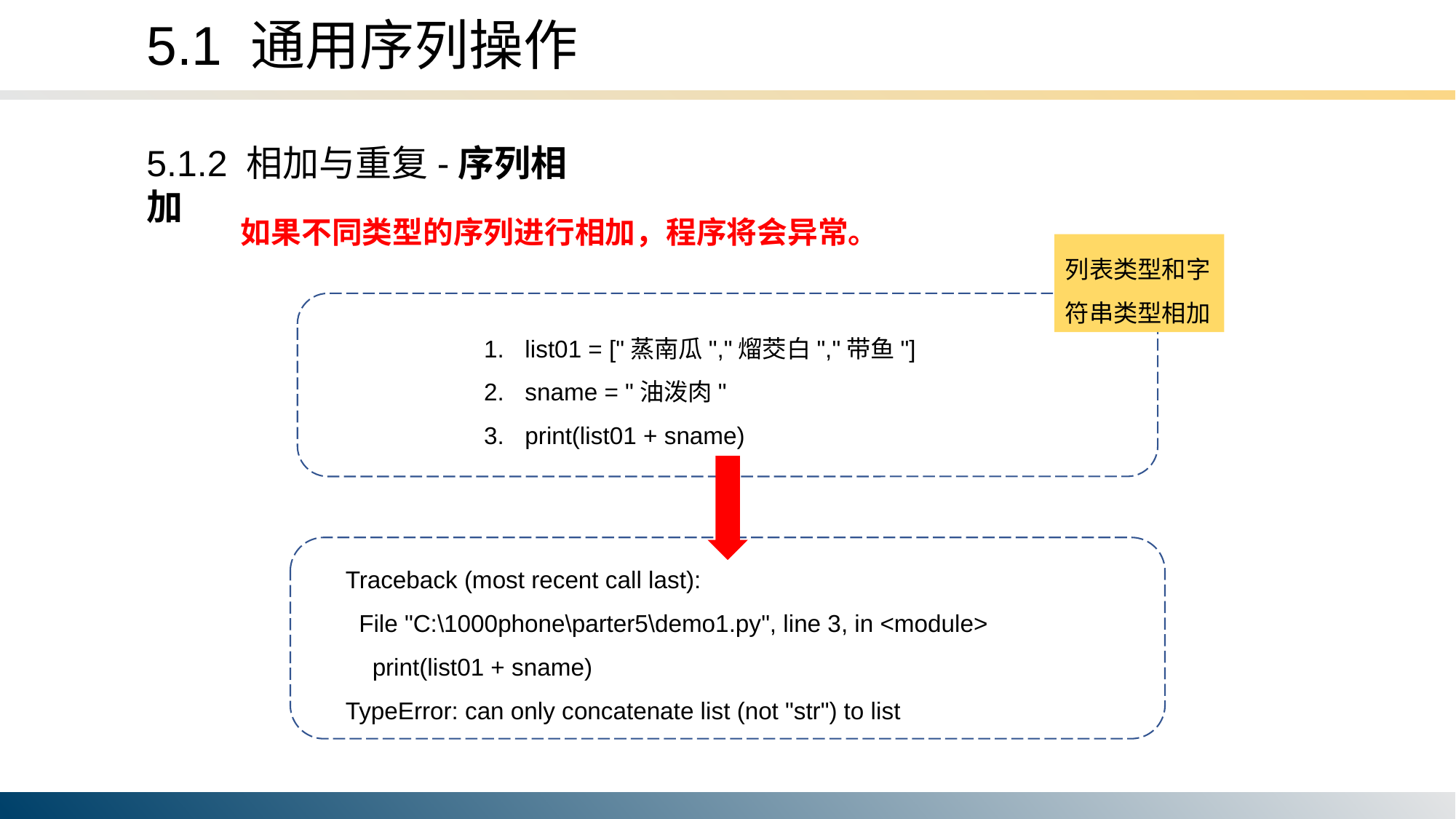

5.1 通用序列操作
5.1.2 相加与重复-序列相加
如果不同类型的序列进行相加，程序将会异常。
列表类型和字符串类型相加

list01 = ["蒸南瓜","熘茭白","带鱼"]
sname = "油泼肉"
print(list01 + sname)

Traceback (most recent call last):
  File "C:\1000phone\parter5\demo1.py", line 3, in <module>
    print(list01 + sname)
TypeError: can only concatenate list (not "str") to list